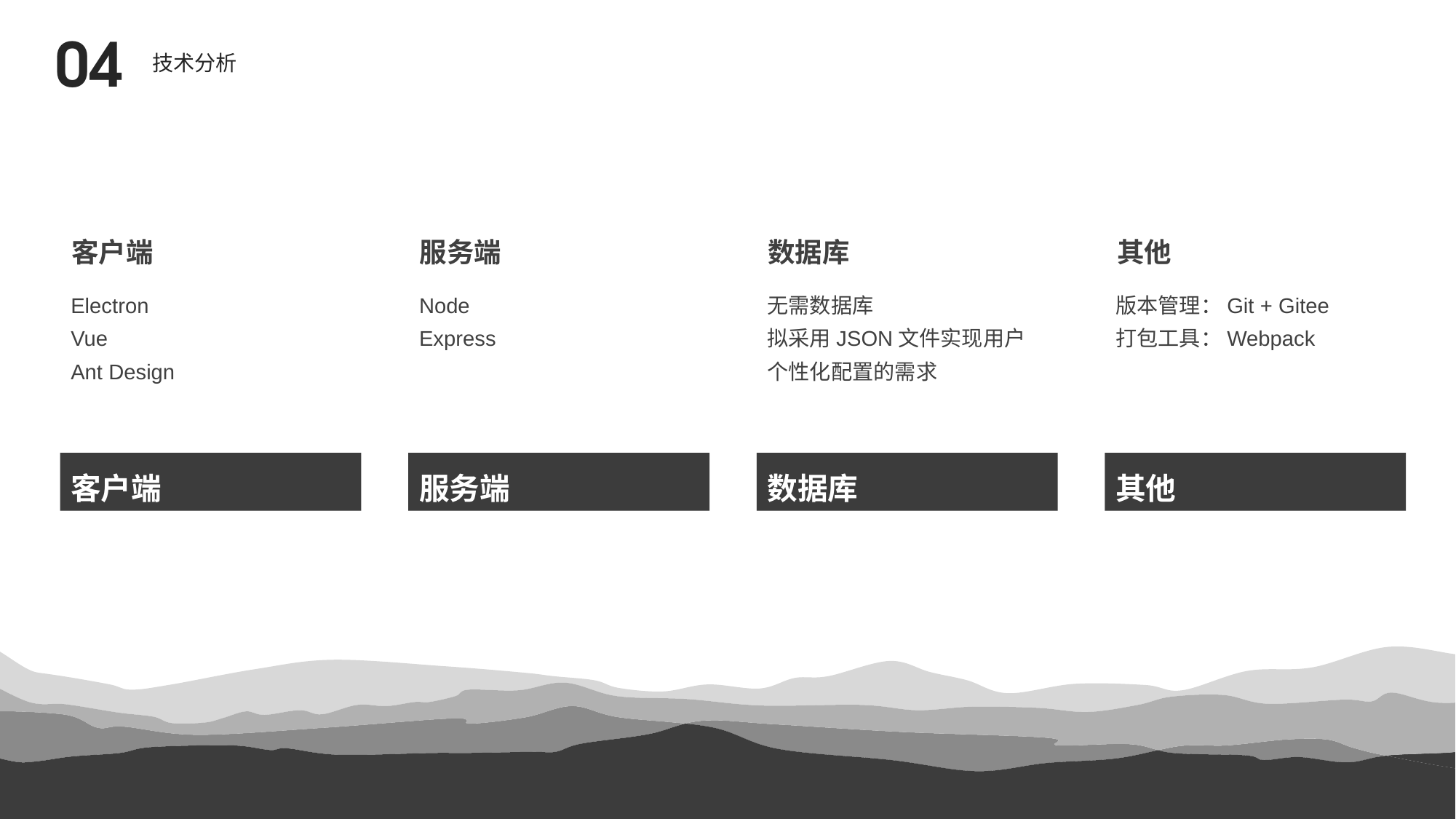

04
技术分析
客户端
服务端
数据库
其他
Electron
Vue
Ant Design
Node
Express
无需数据库
拟采用JSON文件实现用户个性化配置的需求
版本管理：Git + Gitee
打包工具：Webpack
客户端
服务端
数据库
其他